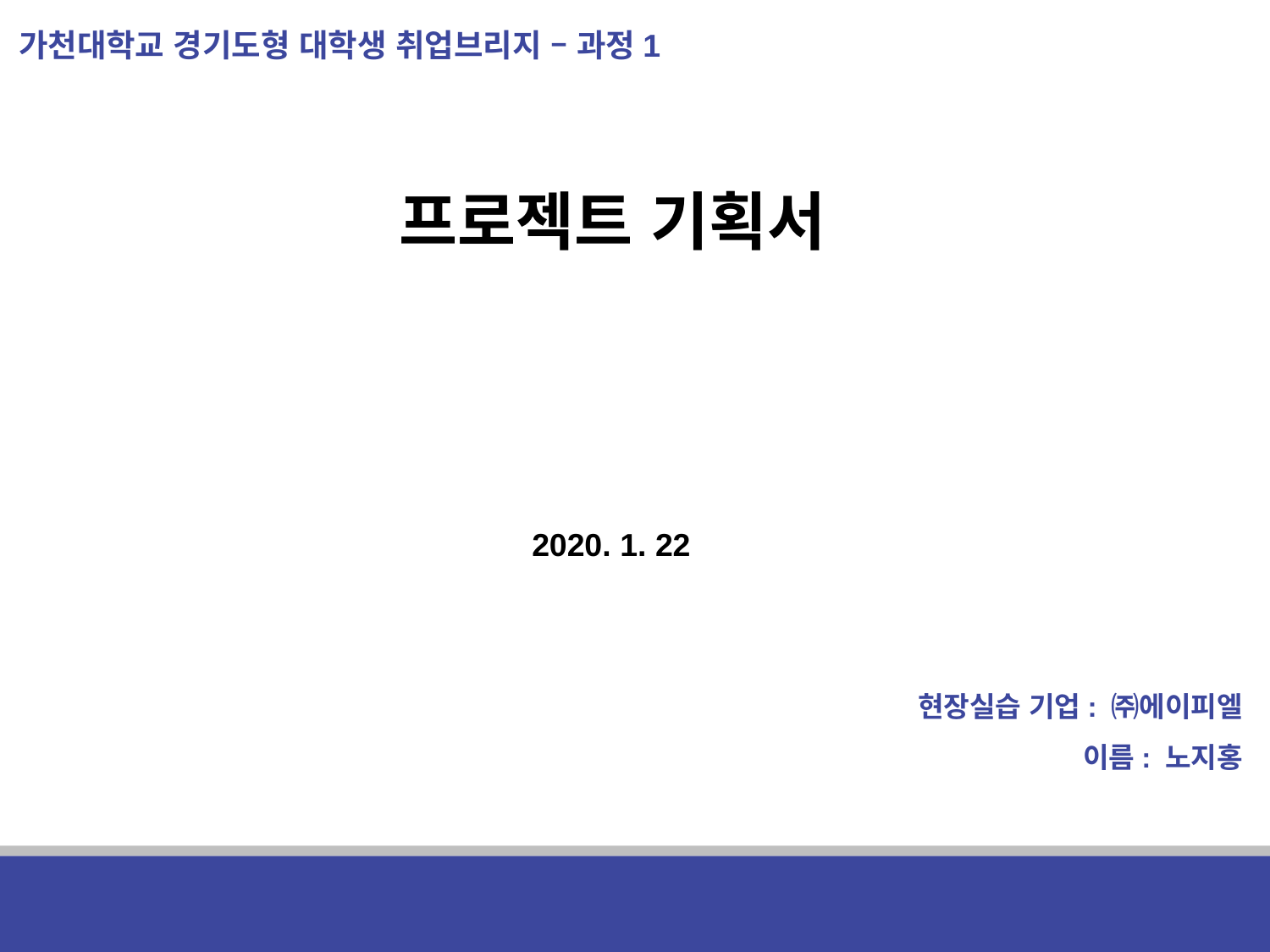

가천대학교 경기도형 대학생 취업브리지 – 과정1
프로젝트 기획서

2020. 1. 22
현장실습 기업: ㈜에이피엘
이름: 노지홍